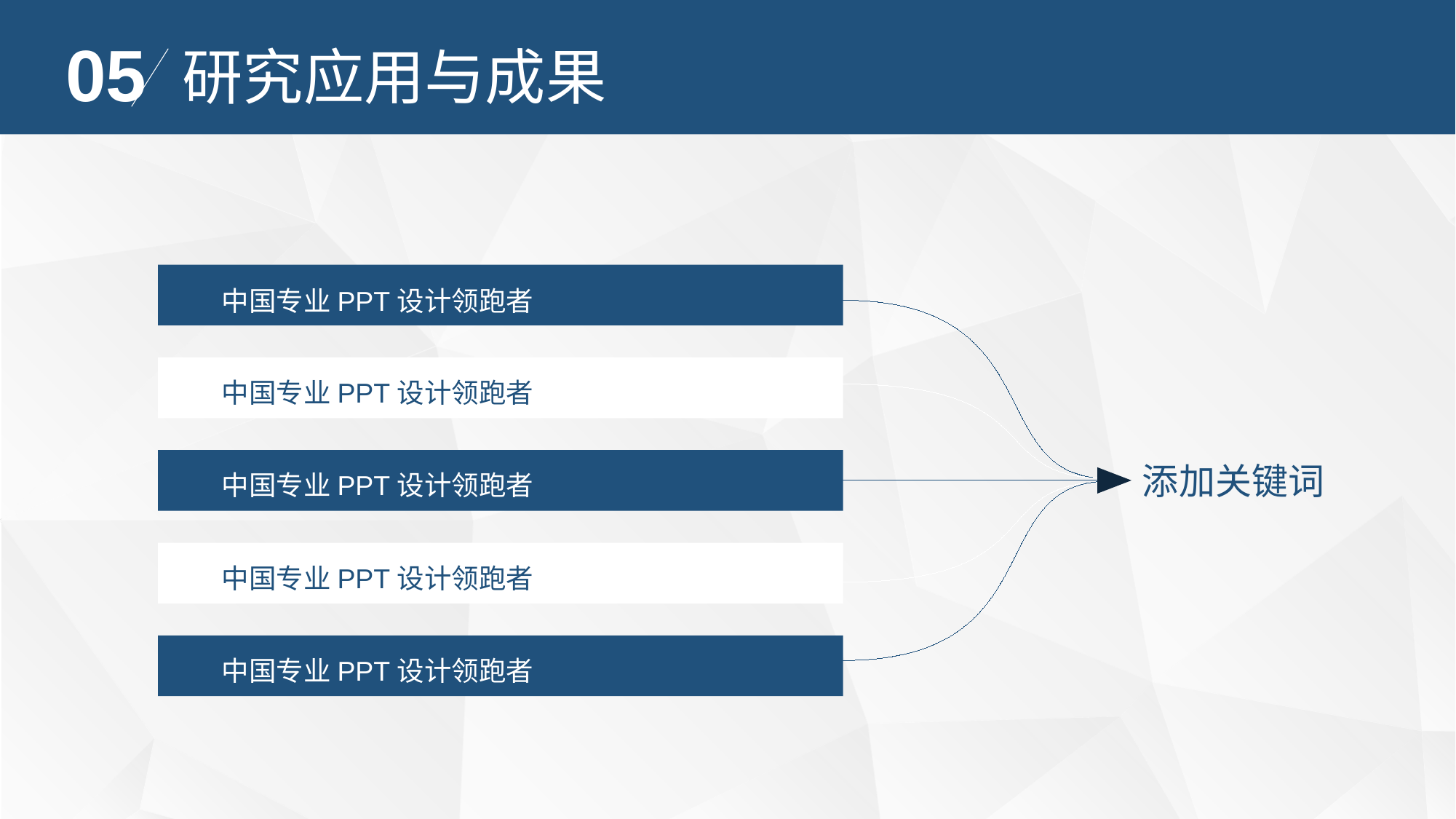

05
研究应用与成果

中国专业PPT设计领跑者

添加关键词

中国专业PPT设计领跑者

中国专业PPT设计领跑者

中国专业PPT设计领跑者

中国专业PPT设计领跑者